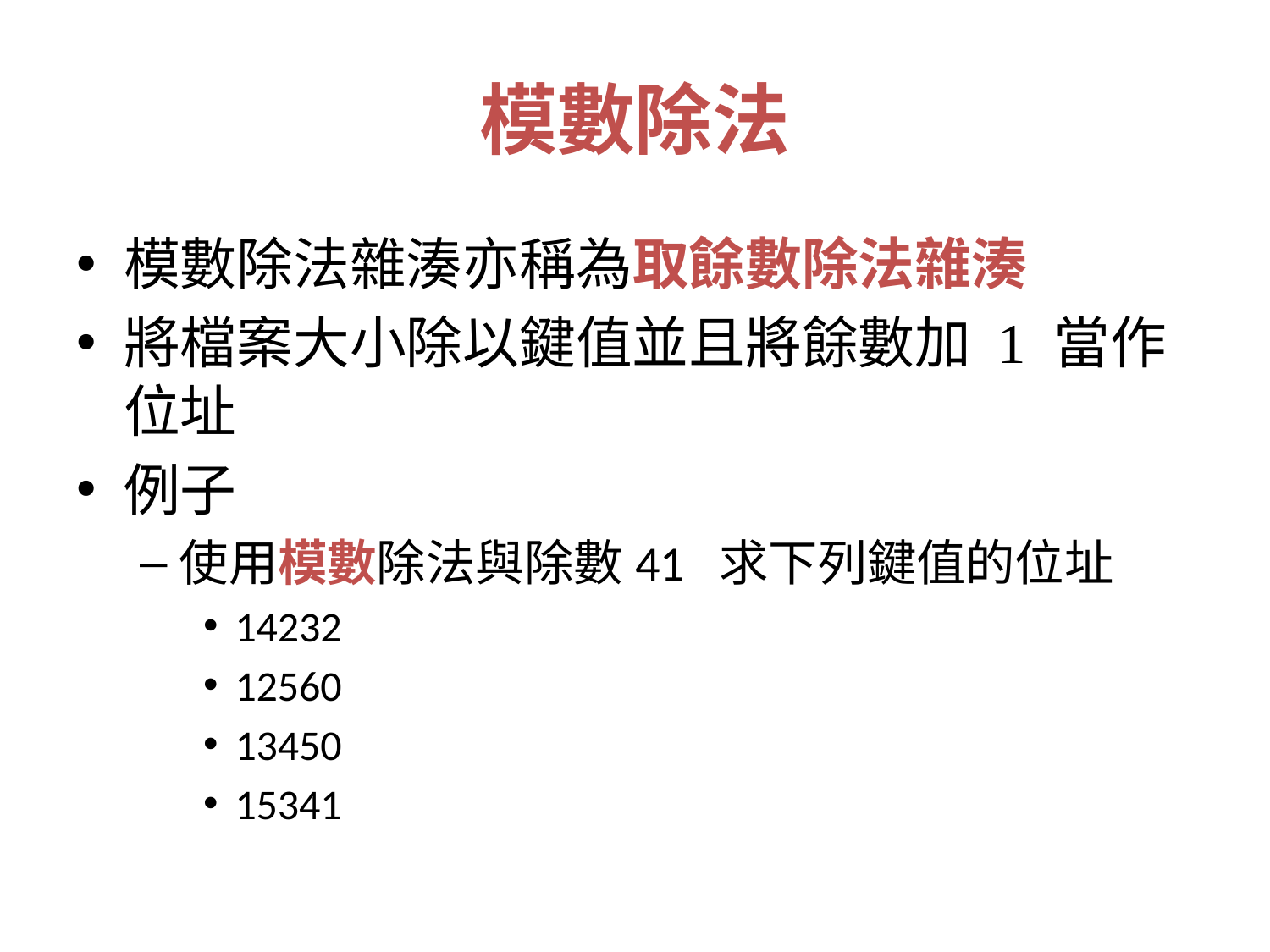

# 模數除法
模數除法雜湊亦稱為取餘數除法雜湊
將檔案大小除以鍵值並且將餘數加 1 當作位址
例子
使用模數除法與除數41  求下列鍵值的位址
14232
12560
13450
15341